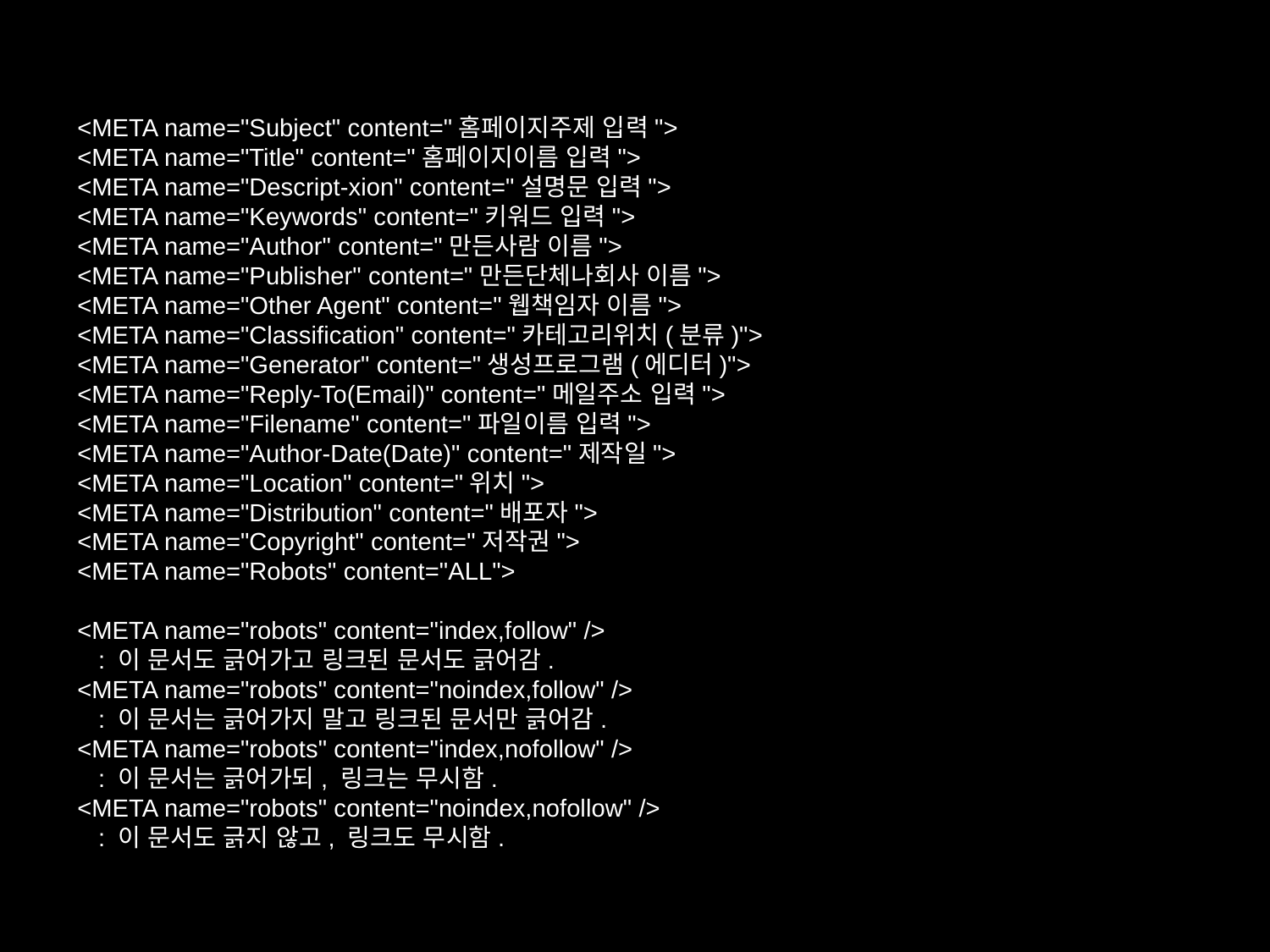

<META name="Subject" content="홈페이지주제 입력">
<META name="Title" content="홈페이지이름 입력">
<META name="Descript-xion" content="설명문 입력">
<META name="Keywords" content="키워드 입력">
<META name="Author" content="만든사람 이름">
<META name="Publisher" content="만든단체나회사 이름">
<META name="Other Agent" content="웹책임자 이름">
<META name="Classification" content="카테고리위치(분류)">
<META name="Generator" content="생성프로그램(에디터)">
<META name="Reply-To(Email)" content="메일주소 입력">
<META name="Filename" content="파일이름 입력">
<META name="Author-Date(Date)" content="제작일">
<META name="Location" content="위치">
<META name="Distribution" content="배포자">
<META name="Copyright" content="저작권">
<META name="Robots" content="ALL">

<META name="robots" content="index,follow" /> 
   : 이 문서도 긁어가고 링크된 문서도 긁어감.
<META name="robots" content="noindex,follow" />
   : 이 문서는 긁어가지 말고 링크된 문서만 긁어감.
<META name="robots" content="index,nofollow" />
   : 이 문서는 긁어가되, 링크는 무시함.
<META name="robots" content="noindex,nofollow" />
   : 이 문서도 긁지 않고, 링크도 무시함.